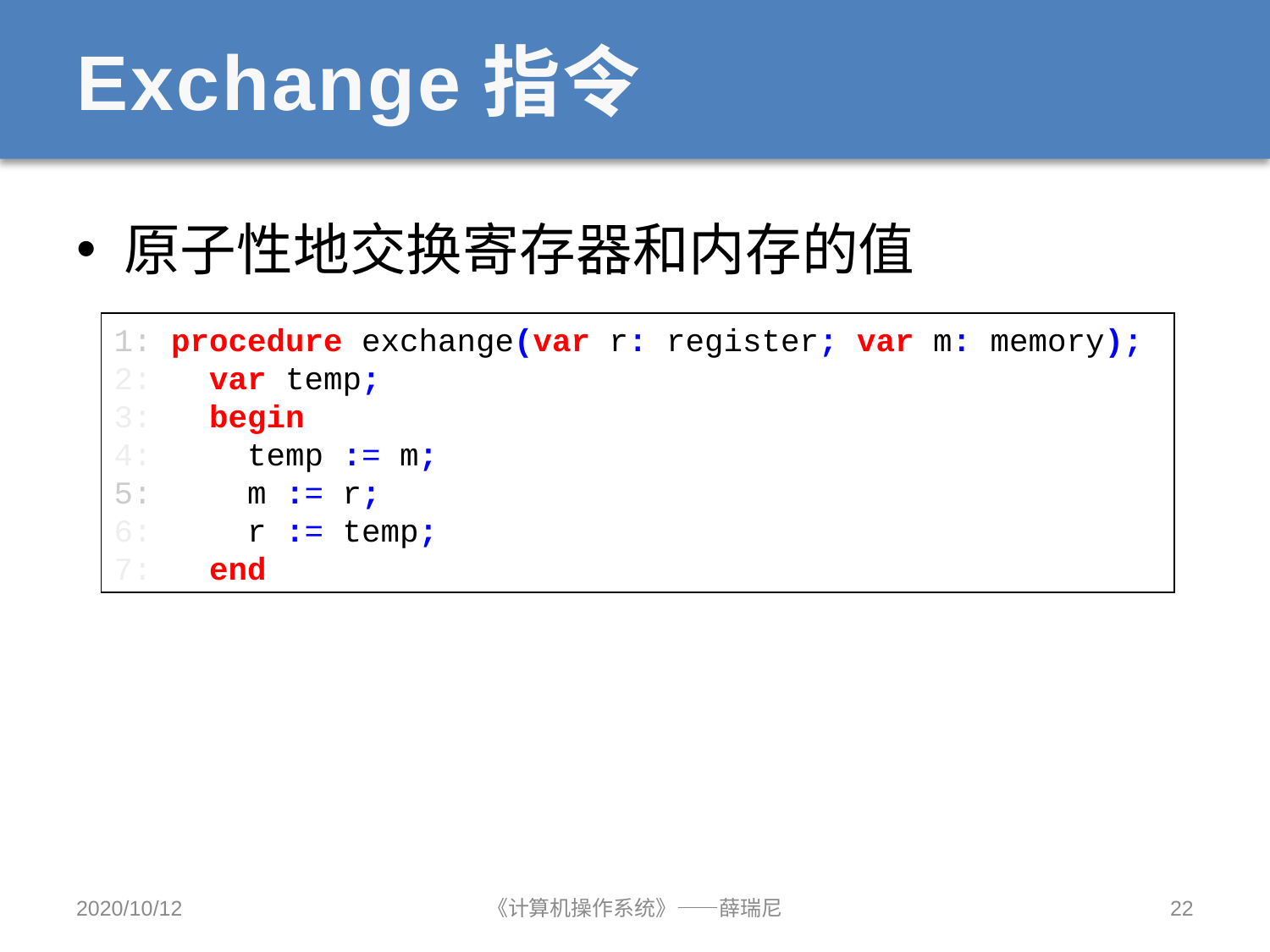

# Exchange指令
原子性地交换寄存器和内存的值

1: procedure exchange(var r: register; var m: memory);
2:   var temp;
3:   begin
4:     temp := m;
5:     m := r;
6:     r := temp;
7:   end
2020/10/12
《计算机操作系统》——薛瑞尼
22